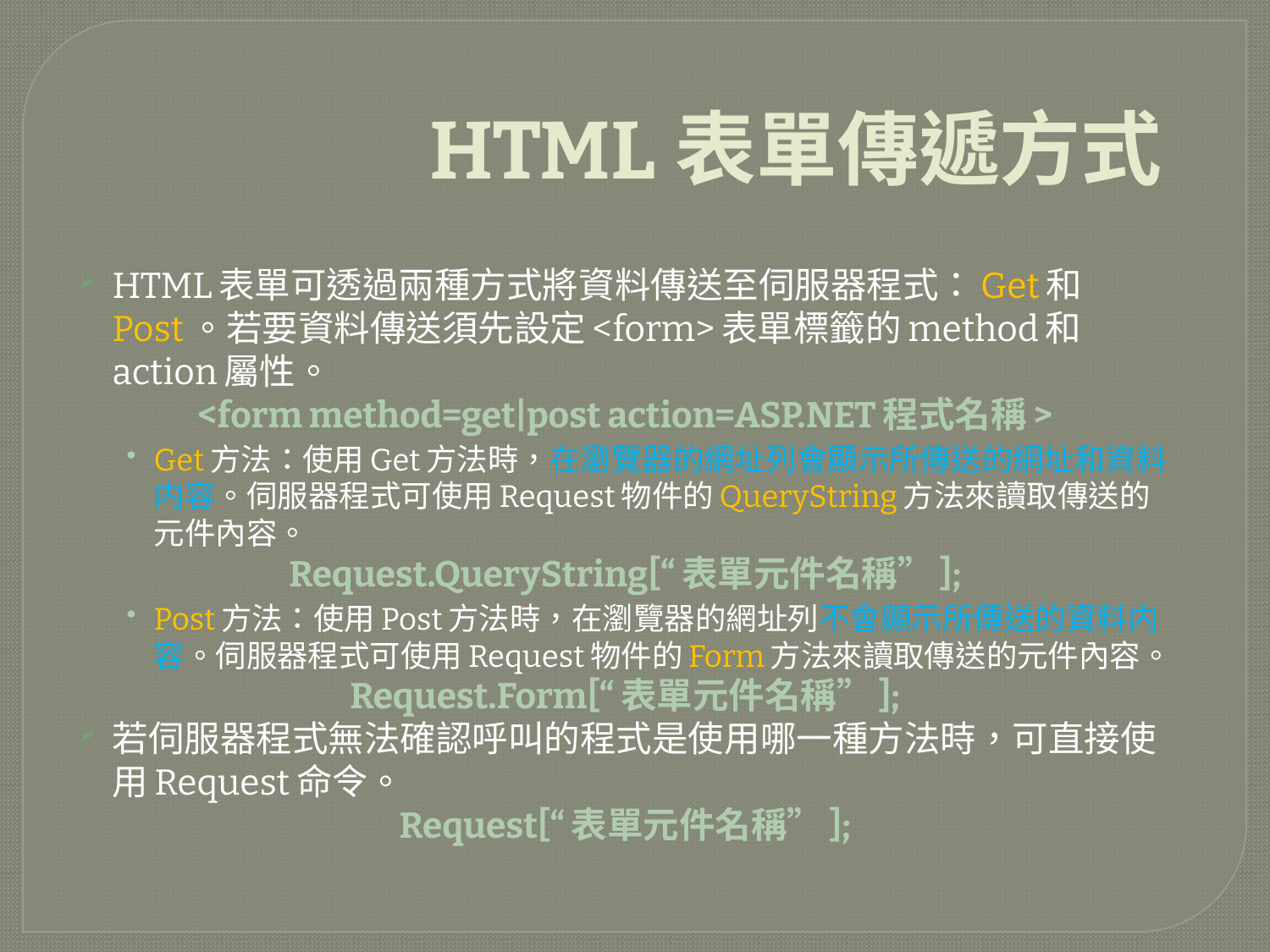

# HTML表單傳遞方式
HTML表單可透過兩種方式將資料傳送至伺服器程式：Get和Post。若要資料傳送須先設定<form>表單標籤的method和action屬性。
<form method=get|post action=ASP.NET程式名稱>
Get方法：使用Get方法時，在瀏覽器的網址列會顯示所傳送的網址和資料内容。伺服器程式可使用Request物件的QueryString方法來讀取傳送的元件內容。
Request.QueryString[“表單元件名稱”];
Post方法：使用Post方法時，在瀏覽器的網址列不會顯示所傳送的資料内容。伺服器程式可使用Request物件的Form方法來讀取傳送的元件內容。
Request.Form[“表單元件名稱”];
若伺服器程式無法確認呼叫的程式是使用哪一種方法時，可直接使用Request命令。
Request[“表單元件名稱”];